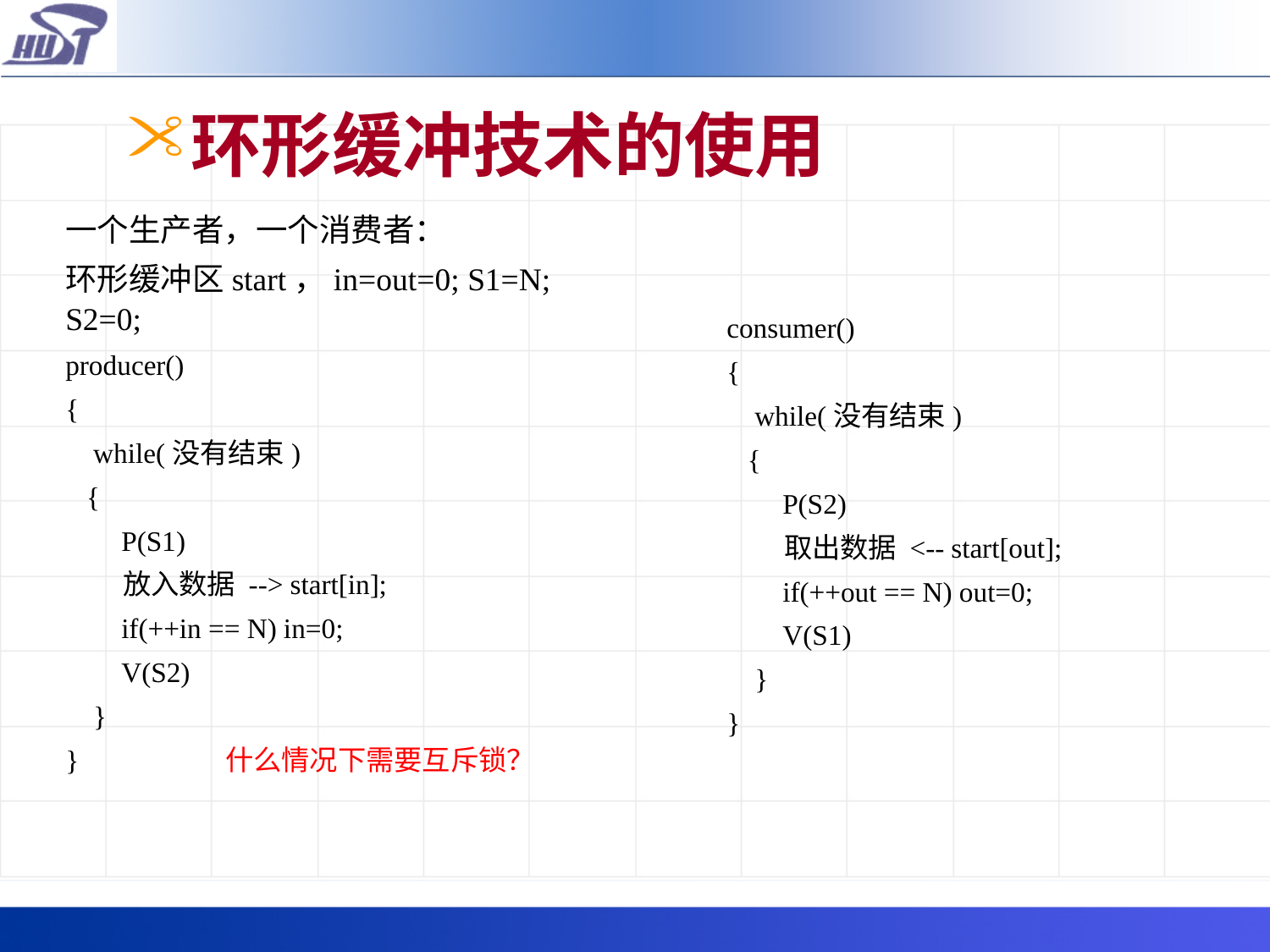

# 环形缓冲技术的使用
一个生产者，一个消费者：
环形缓冲区start，in=out=0; S1=N; S2=0;
producer()
{
    while(没有结束)
   {
        P(S1)
        放入数据 --> start[in];
        if(++in == N) in=0;
        V(S2)
    }
}                    什么情况下需要互斥锁？
consumer()
{
    while(没有结束)
   {
        P(S2)
        取出数据 <-- start[out];
        if(++out == N) out=0;
        V(S1)
    }
}